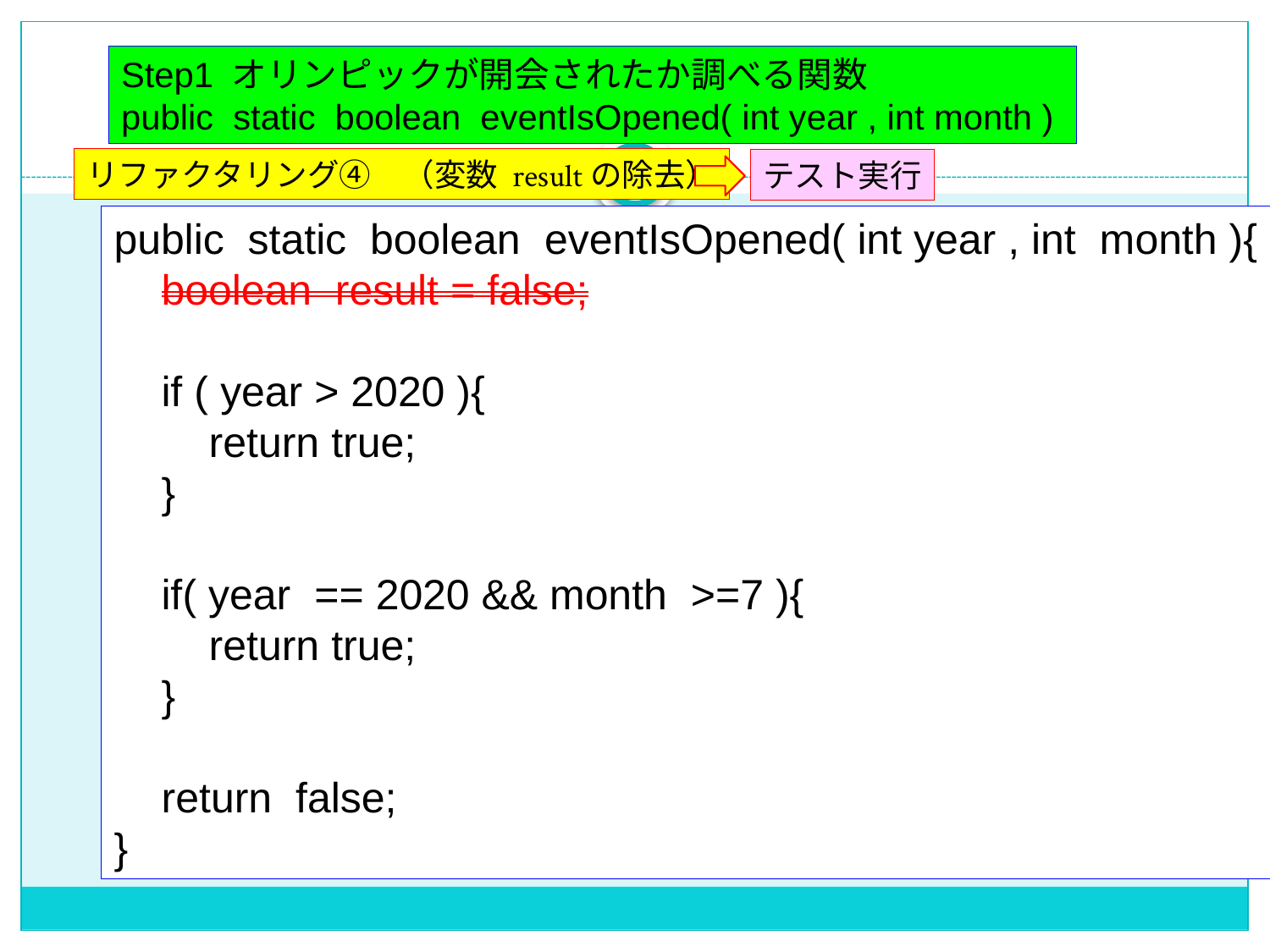

Step1 オリンピックが開会されたか調べる関数
public  static  boolean  eventIsOpened( int year , int month )
リファクタリング④　（変数 resultの除去）
テスト実行

public  static  boolean  eventIsOpened( int year , int  month ){
    boolean  result = false;

    if ( year > 2020 ){
        return true;
    }

    if( year  == 2020 && month  >=7 ){
        return true;
    }

    return  false;
}